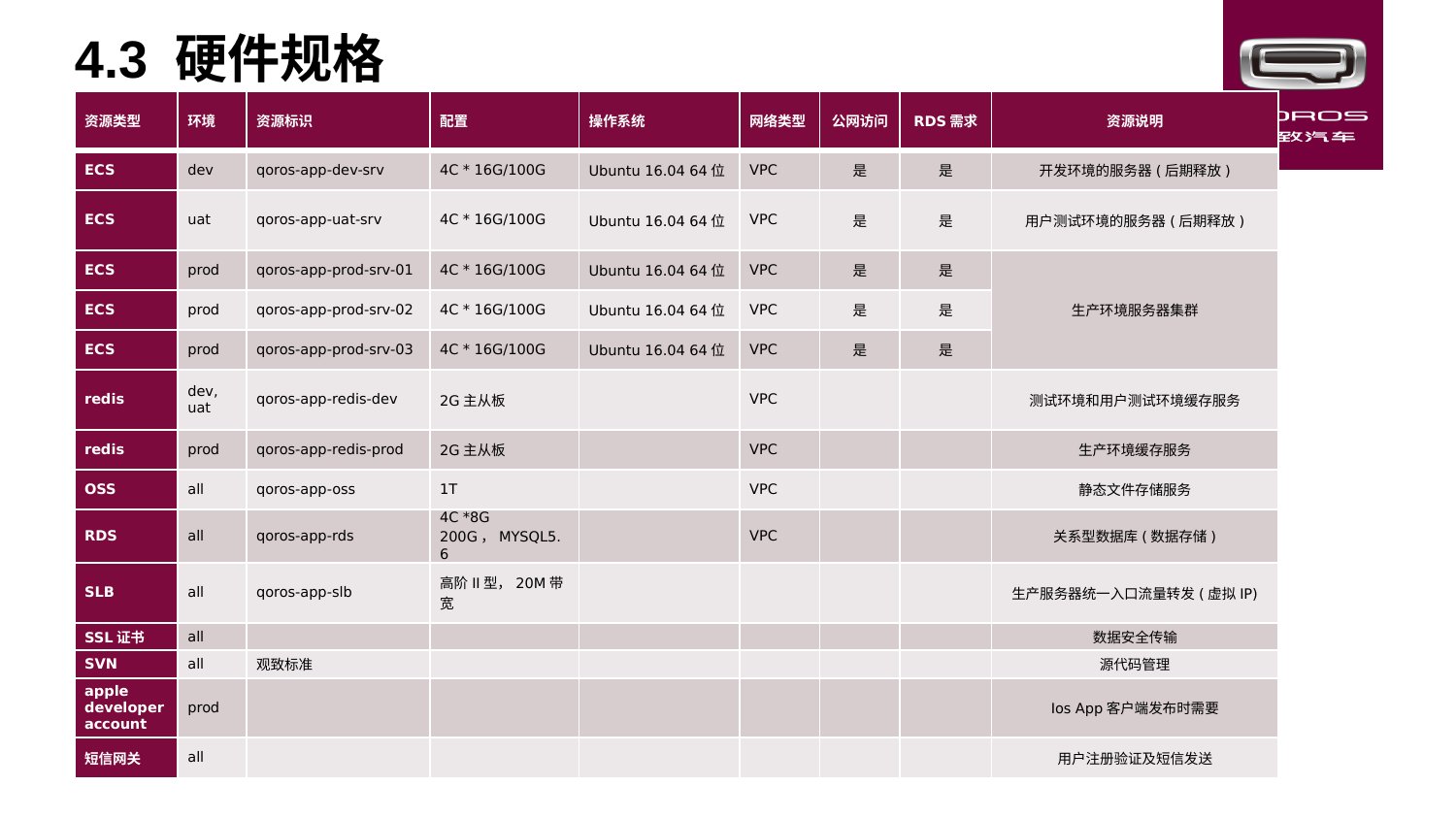

# 4.3 硬件规格
| 资源类型 | 环境 | 资源标识 | 配置 | 操作系统 | 网络类型 | 公网访问 | RDS需求 | 资源说明 |
| --- | --- | --- | --- | --- | --- | --- | --- | --- |
| ECS | dev | qoros-app-dev-srv | 4C \* 16G/100G | Ubuntu 16.04 64位 | VPC | 是 | 是 | 开发环境的服务器(后期释放) |
| ECS | uat | qoros-app-uat-srv | 4C \* 16G/100G | Ubuntu 16.04 64位 | VPC | 是 | 是 | 用户测试环境的服务器(后期释放) |
| ECS | prod | qoros-app-prod-srv-01 | 4C \* 16G/100G | Ubuntu 16.04 64位 | VPC | 是 | 是 | 生产环境服务器集群 |
| ECS | prod | qoros-app-prod-srv-02 | 4C \* 16G/100G | Ubuntu 16.04 64位 | VPC | 是 | 是 |  |
| ECS | prod | qoros-app-prod-srv-03 | 4C \* 16G/100G | Ubuntu 16.04 64位 | VPC | 是 | 是 |  |
| redis | dev, uat | qoros-app-redis-dev | 2G主从板 |  | VPC |  |  | 测试环境和用户测试环境缓存服务 |
| redis | prod | qoros-app-redis-prod | 2G主从板 |  | VPC |  |  | 生产环境缓存服务 |
| OSS | all | qoros-app-oss | 1T |  | VPC |  |  | 静态文件存储服务 |
| RDS | all | qoros-app-rds | 4C \*8G 200G，MYSQL5.6 |  | VPC |  |  | 关系型数据库(数据存储) |
| SLB | all | qoros-app-slb | 高阶II型，20M带宽 |  |  |  |  | 生产服务器统一入口流量转发(虚拟IP) |
| SSL证书 | all |  |  |  |  |  |  | 数据安全传输 |
| SVN | all | 观致标准 |  |  |  |  |  | 源代码管理 |
| apple developer account | prod |  |  |  |  |  |  | Ios App客户端发布时需要 |
| 短信网关 | all |  |  |  |  |  |  | 用户注册验证及短信发送 |